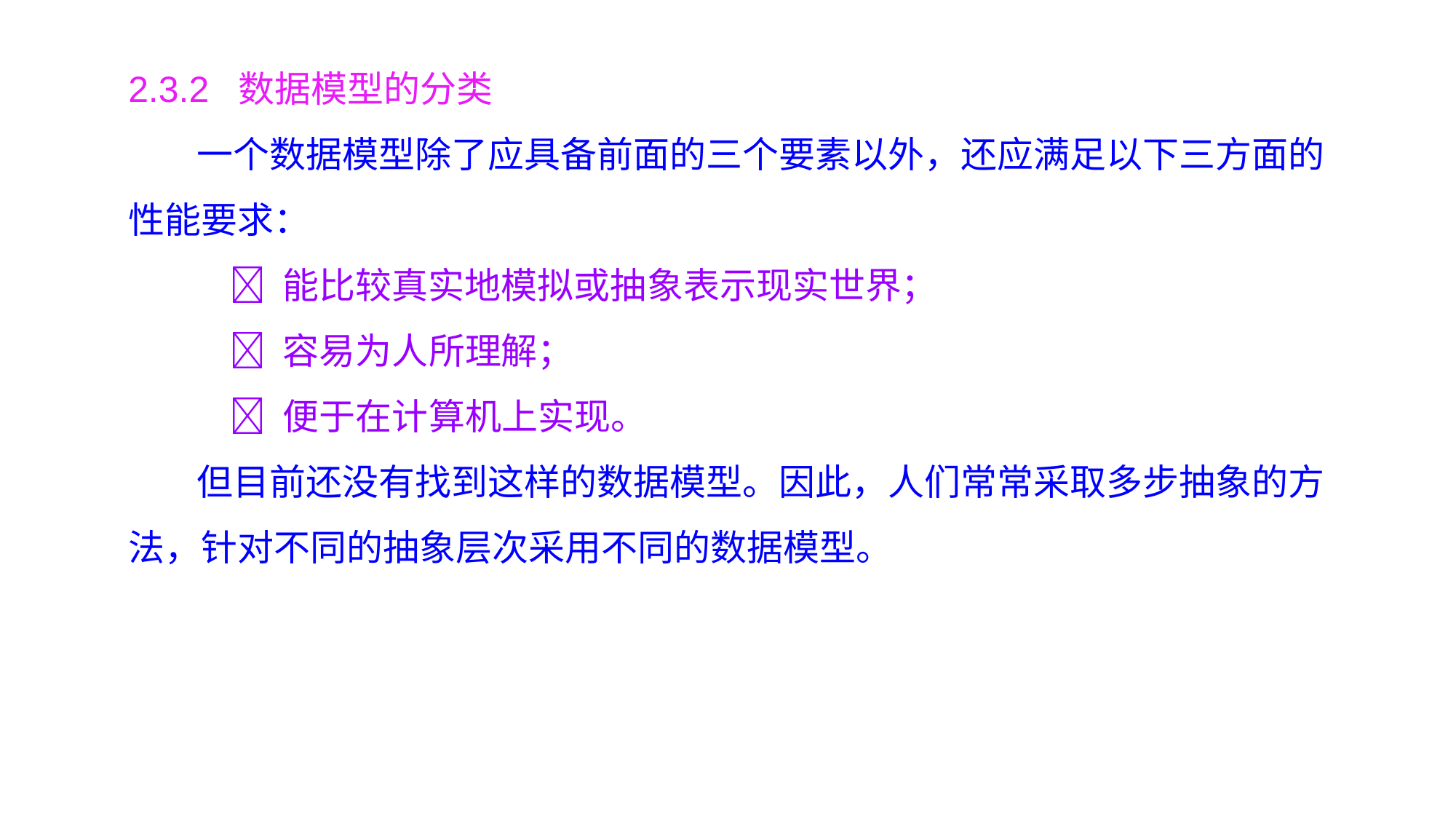

2.3.2  数据模型的分类
一个数据模型除了应具备前面的三个要素以外，还应满足以下三方面的性能要求：
    • 能比较真实地模拟或抽象表示现实世界；
    • 容易为人所理解；
    • 便于在计算机上实现。
但目前还没有找到这样的数据模型。因此，人们常常采取多步抽象的方法，针对不同的抽象层次采用不同的数据模型。